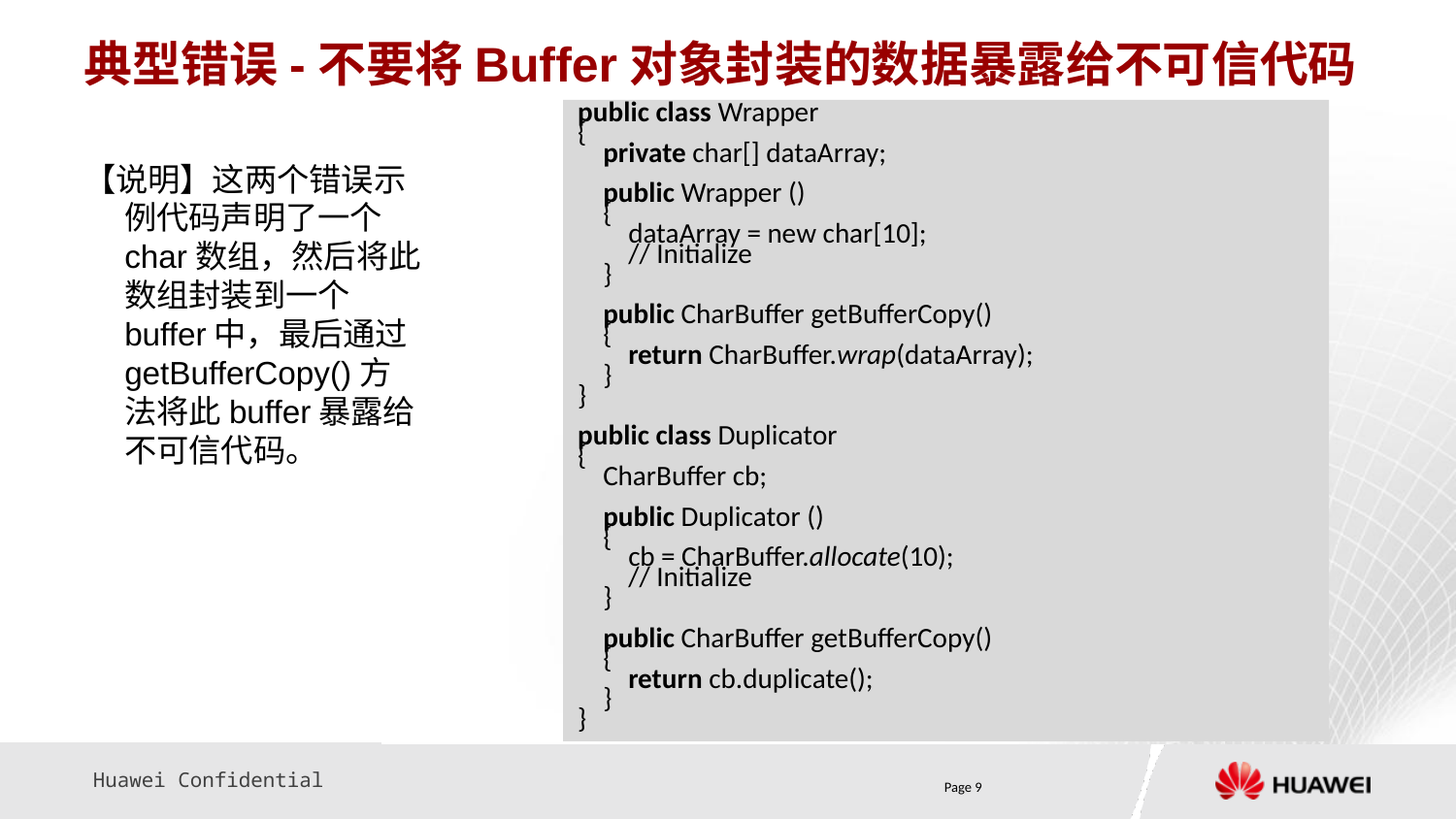

# 典型错误-不要将Buffer对象封装的数据暴露给不可信代码
public class Wrapper
{
    private char[] dataArray;

    public Wrapper ()
    {
        dataArray = new char[10];
        // Initialize
    }

    public CharBuffer getBufferCopy()
    {
        return CharBuffer.wrap(dataArray);
    }
}

public class Duplicator
{
    CharBuffer cb;

    public Duplicator ()
    {
        cb = CharBuffer.allocate(10);
        // Initialize
    }

    public CharBuffer getBufferCopy()
    {
        return cb.duplicate();
    }
}
【说明】这两个错误示例代码声明了一个char数组，然后将此数组封装到一个buffer中，最后通过getBufferCopy()方法将此buffer暴露给不可信代码。